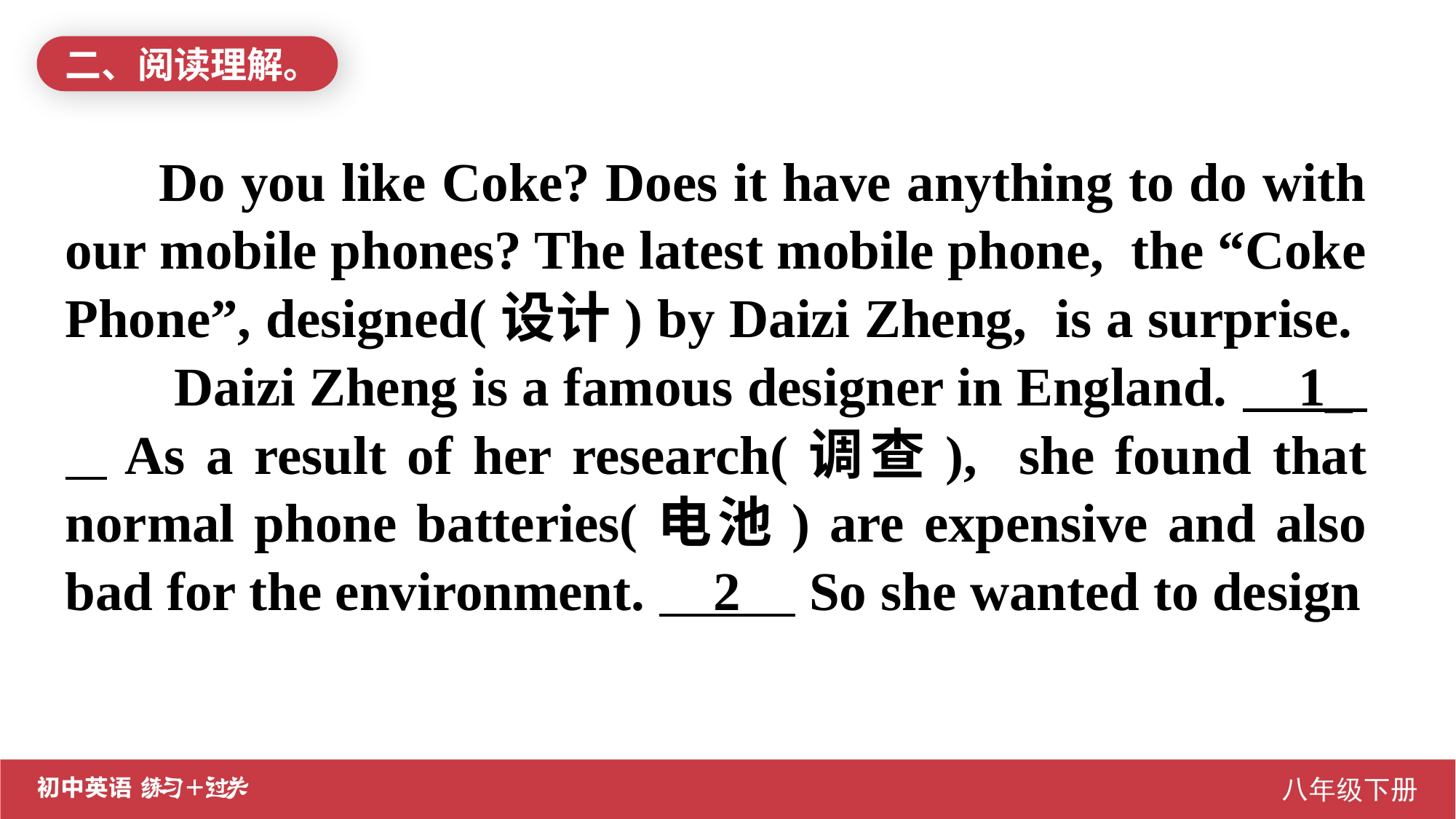

二、阅读理解。
      Do you like Coke? Does it have anything to do with our mobile phones? The latest mobile phone,  the “Coke Phone”, designed(设计) by Daizi Zheng,  is a surprise.
	Daizi Zheng is a famous designer in England.     1_     As a result of her research(调查),  she found that normal phone batteries(电池) are expensive and also bad for the environment.     2     So she wanted to design